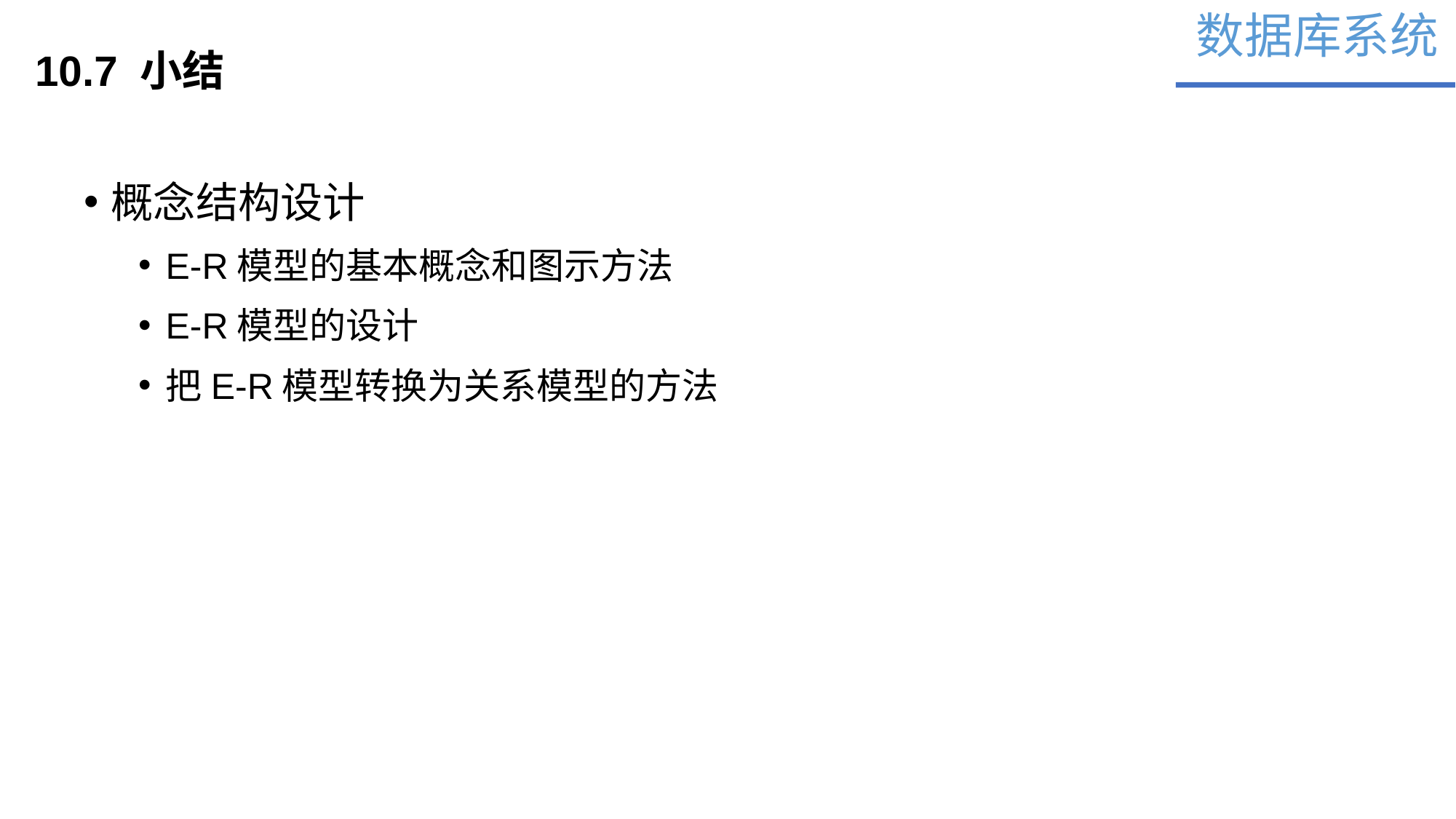

数据库系统
10.7 小结

概念结构设计
E-R模型的基本概念和图示方法
E-R模型的设计
把E-R模型转换为关系模型的方法